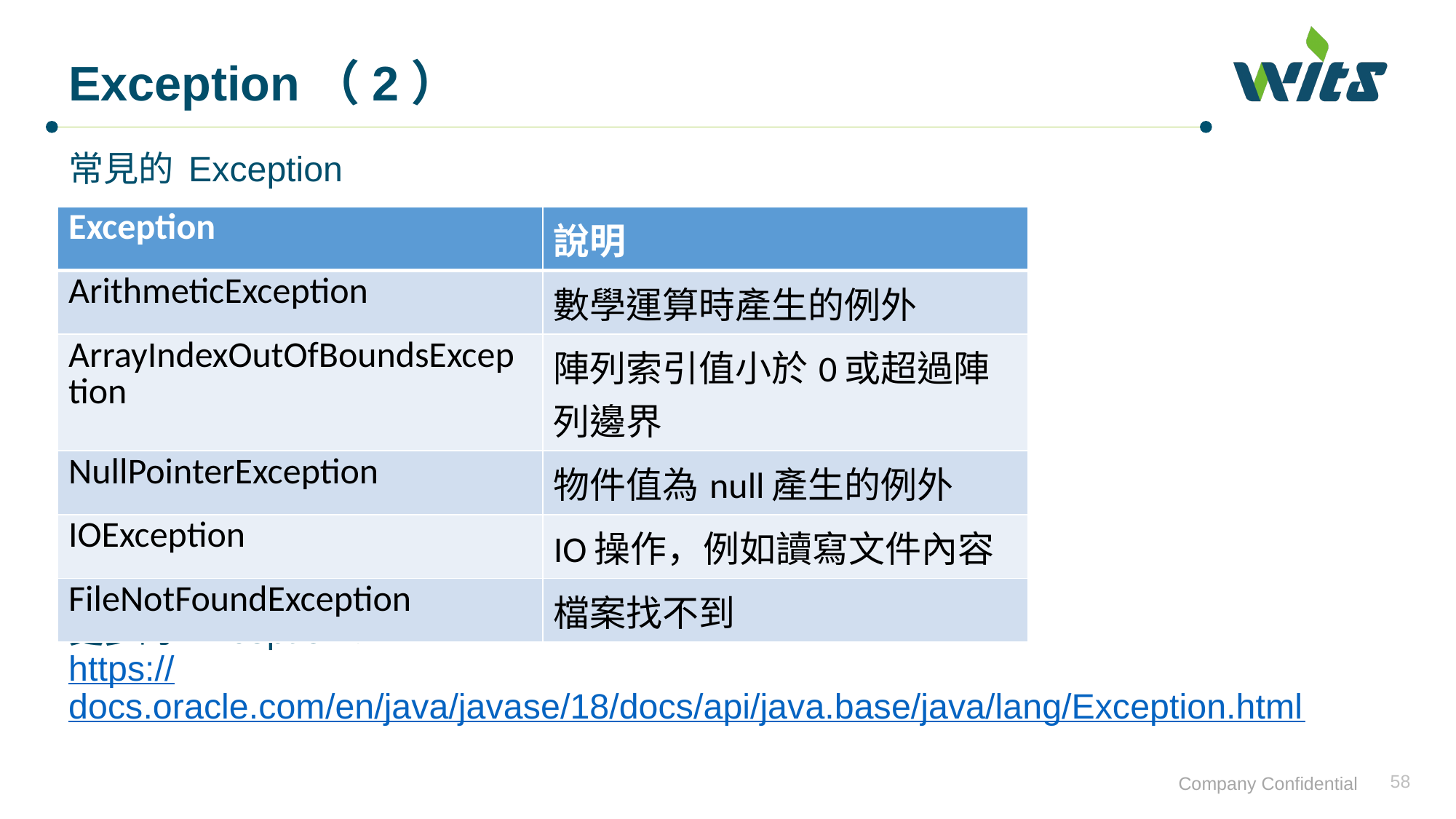

# Exception（2）
常見的 Exception

更多的 Exception：
https://docs.oracle.com/en/java/javase/18/docs/api/java.base/java/lang/Exception.html

| Exception | 說明 |
| --- | --- |
| ArithmeticException | 數學運算時產生的例外 |
| ArrayIndexOutOfBoundsException | 陣列索引值小於0或超過陣列邊界 |
| NullPointerException | 物件值為null產生的例外 |
| IOException | IO操作，例如讀寫文件內容 |
| FileNotFoundException | 檔案找不到 |
58